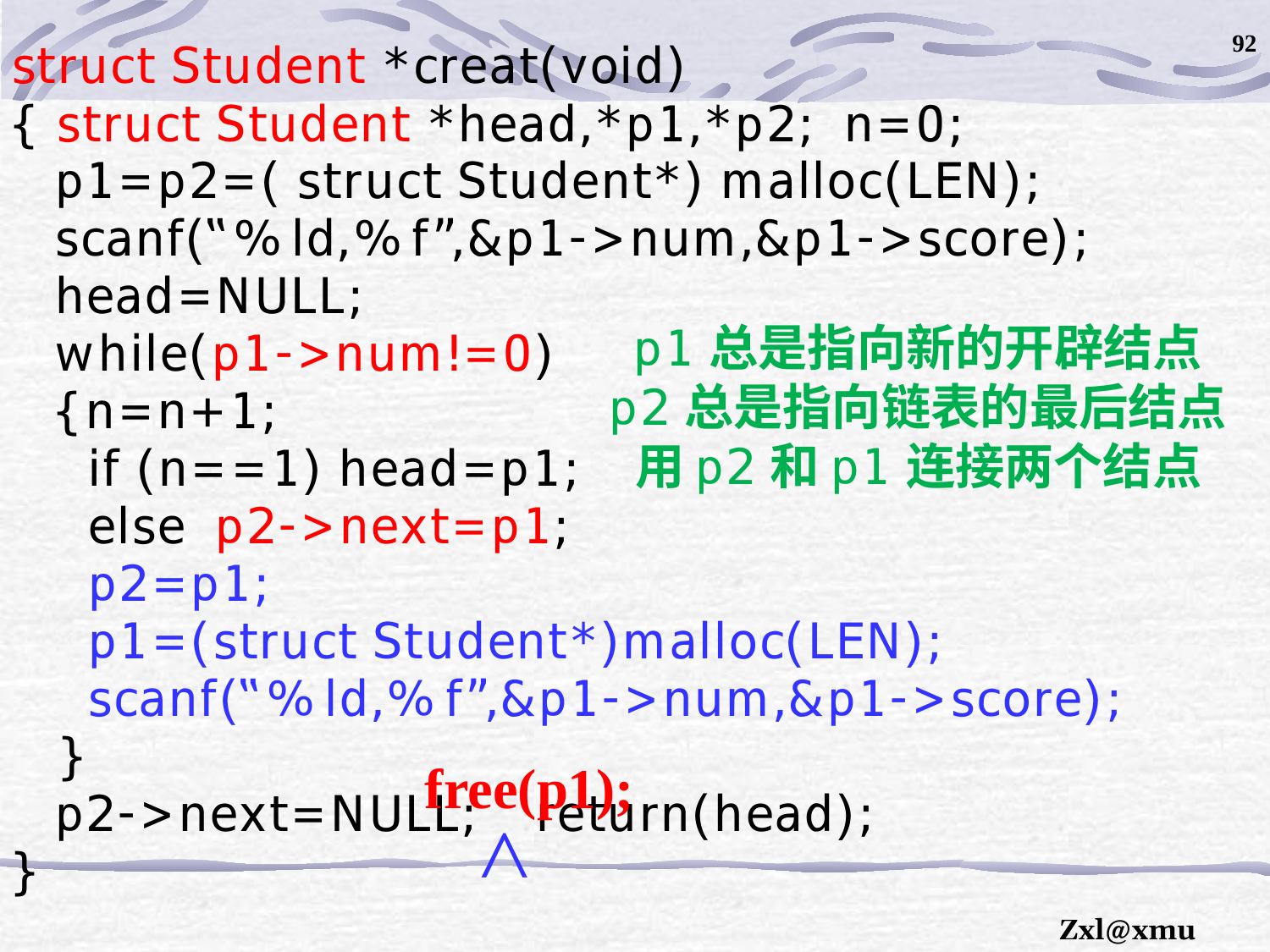

92
struct Student *creat(void)
{ struct Student *head,*p1,*p2;  n=0;
   p1=p2=( struct Student*) malloc(LEN);
   scanf(“%ld,%f”,&p1->num,&p1->score);
   head=NULL;
   while(p1->num!=0)
   {n=n+1;
	  if (n==1) head=p1;
	  else  p2->next=p1;
	  p2=p1;
	  p1=(struct Student*)malloc(LEN);
	  scanf(“%ld,%f”,&p1->num,&p1->score);
	}
   p2->next=NULL;    return(head);
}

p1总是指向新的开辟结点
p2总是指向链表的最后结点
用p2和p1连接两个结点
free(p1);
˄